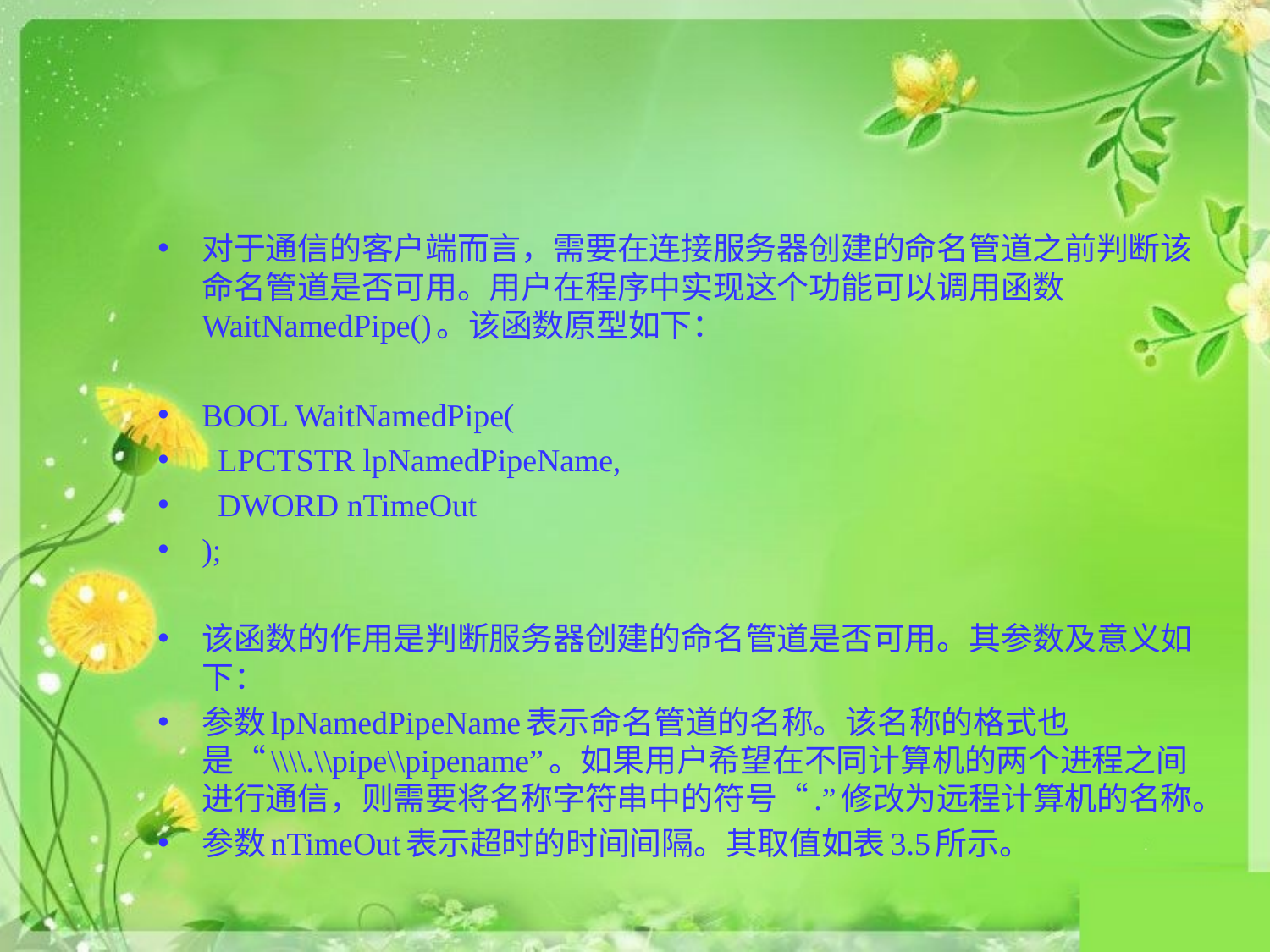

#
对于通信的客户端而言，需要在连接服务器创建的命名管道之前判断该命名管道是否可用。用户在程序中实现这个功能可以调用函数WaitNamedPipe()。该函数原型如下：

BOOL WaitNamedPipe(
  LPCTSTR lpNamedPipeName,
  DWORD nTimeOut
);

该函数的作用是判断服务器创建的命名管道是否可用。其参数及意义如下：
参数lpNamedPipeName表示命名管道的名称。该名称的格式也是“\\\\.\\pipe\\pipename”。如果用户希望在不同计算机的两个进程之间进行通信，则需要将名称字符串中的符号“.”修改为远程计算机的名称。
参数nTimeOut表示超时的时间间隔。其取值如表3.5所示。